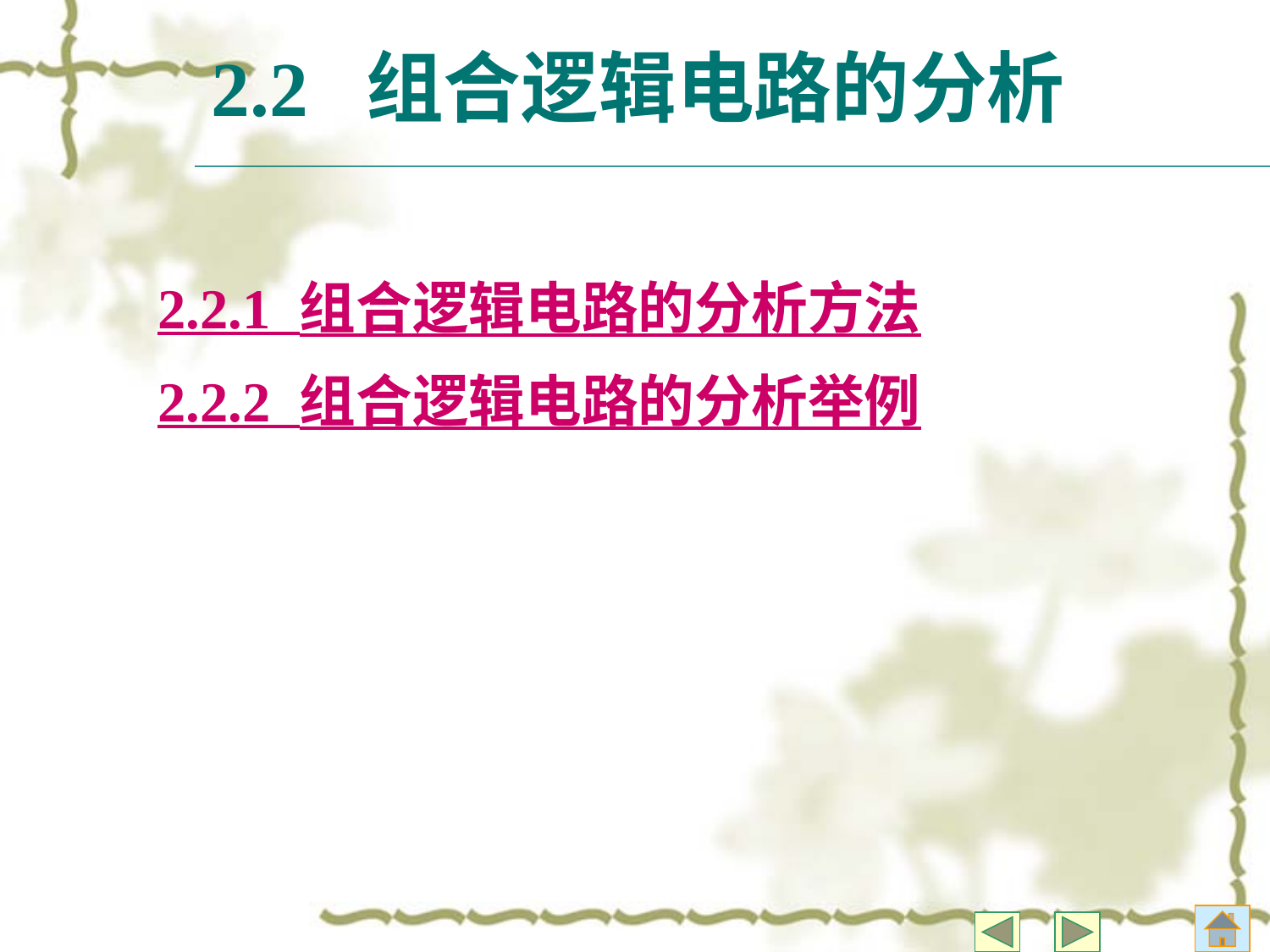

# 2.2  组合逻辑电路的分析
2.2.1  组合逻辑电路的分析方法
2.2.2  组合逻辑电路的分析举例